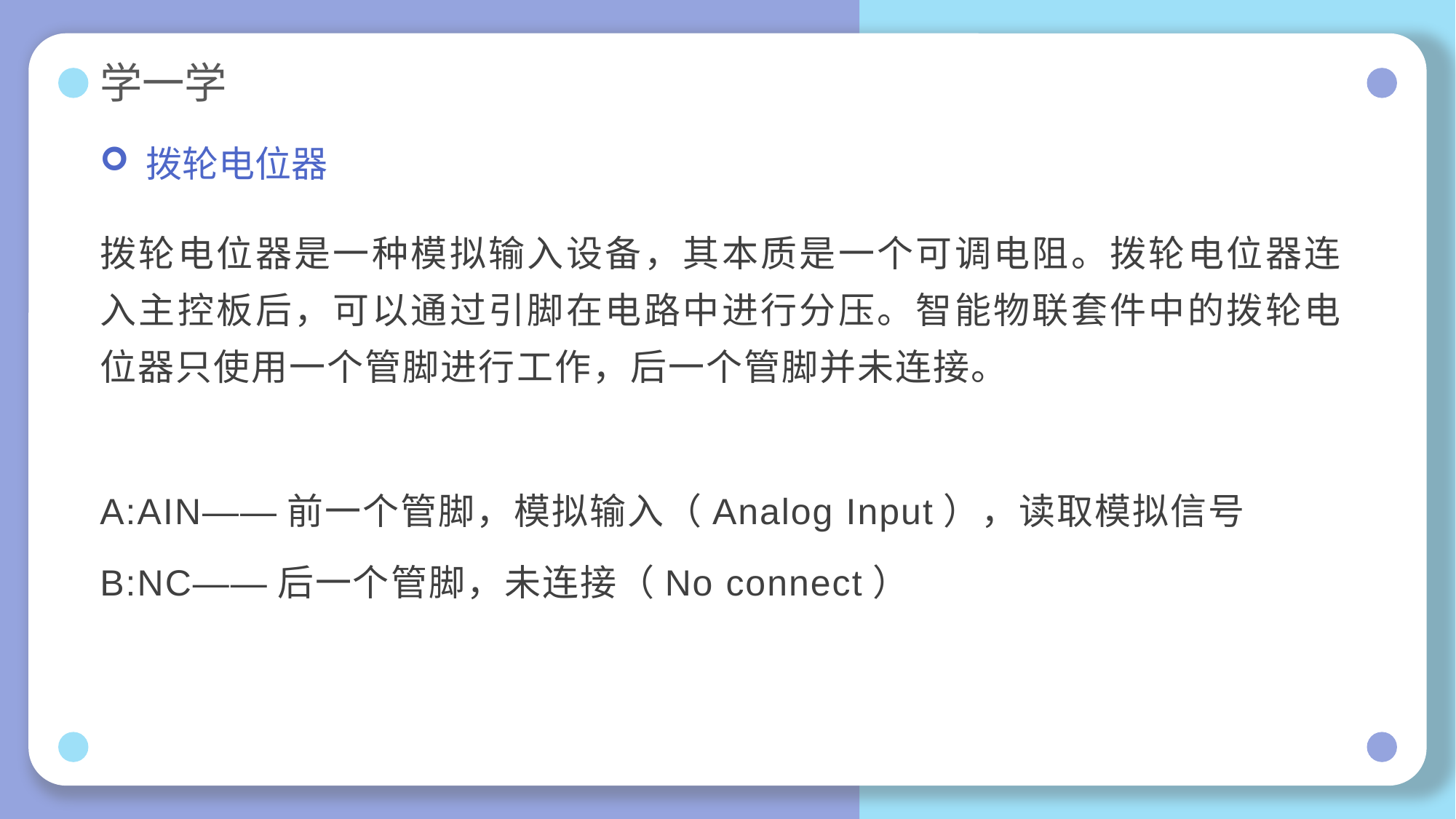

# 学一学
 拨轮电位器
拨轮电位器是一种模拟输入设备，其本质是一个可调电阻。拨轮电位器连入主控板后，可以通过引脚在电路中进行分压。智能物联套件中的拨轮电位器只使用一个管脚进行工作，后一个管脚并未连接。

A:AIN——前一个管脚，模拟输入（Analog Input），读取模拟信号
B:NC——后一个管脚，未连接（No connect）